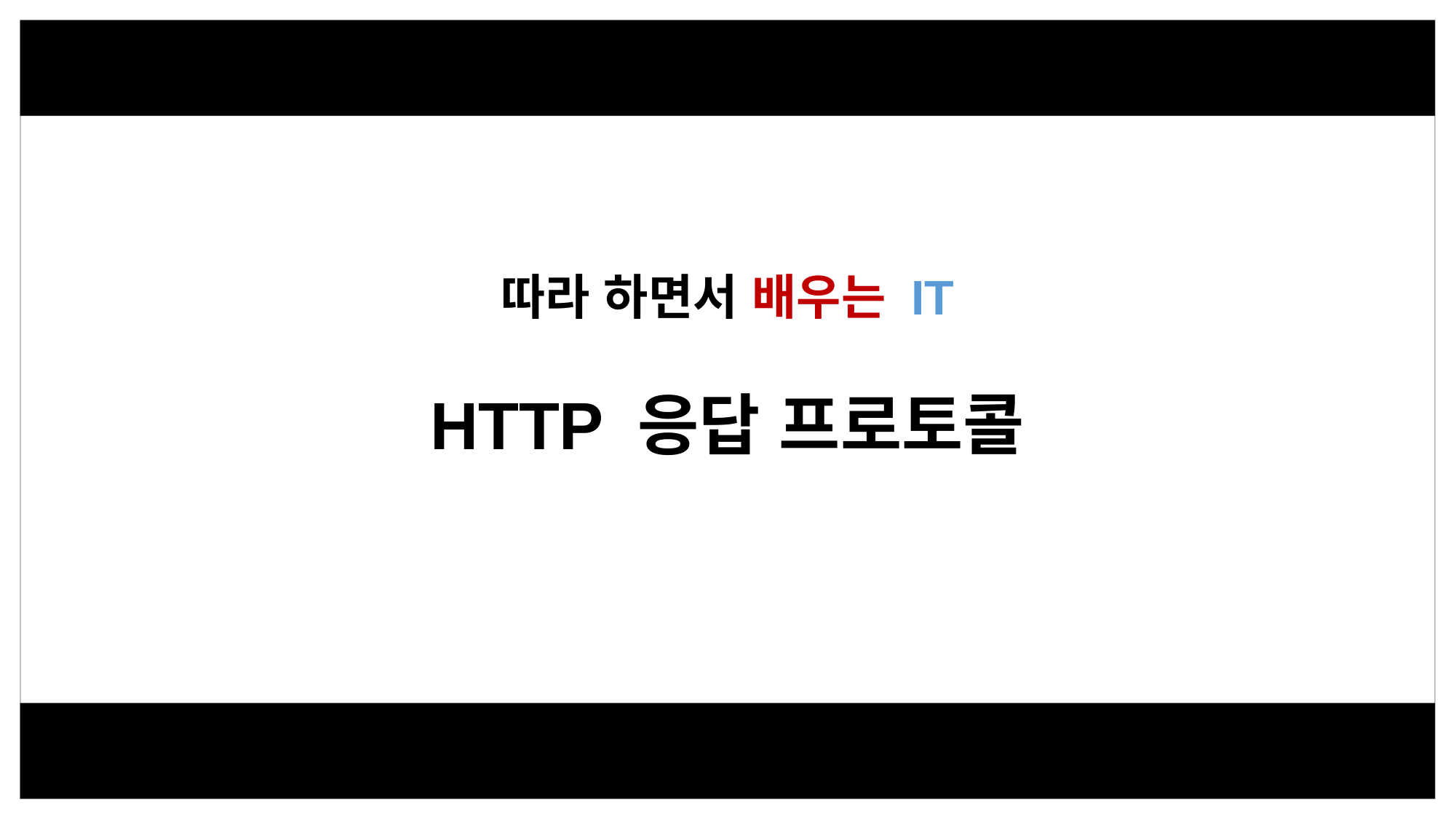

따라 하면서 배우는 IT

HTTP 응답 프로토콜